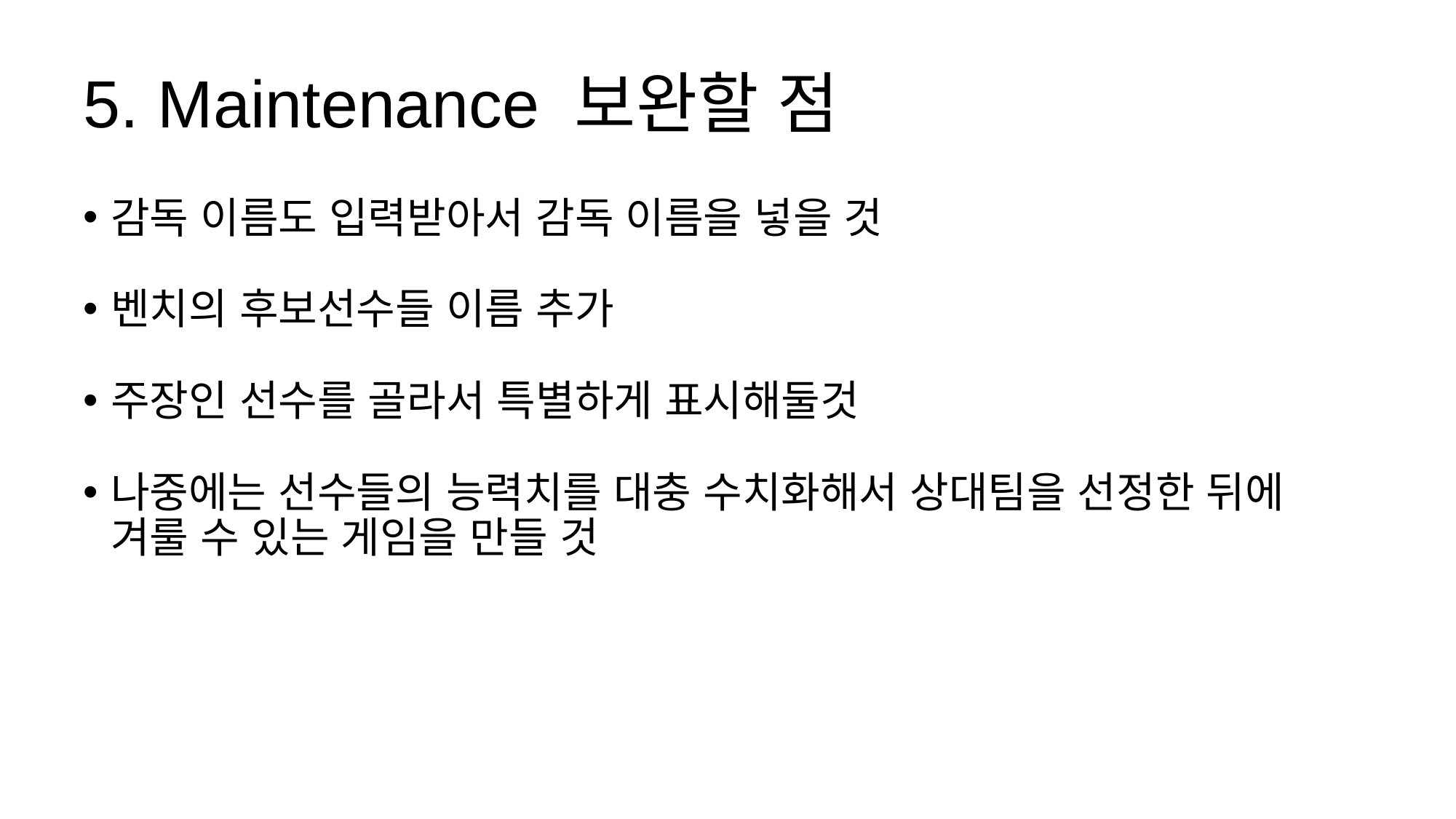

# 5. Maintenance 보완할 점
감독 이름도 입력받아서 감독 이름을 넣을 것

벤치의 후보선수들 이름 추가

주장인 선수를 골라서 특별하게 표시해둘것

나중에는 선수들의 능력치를 대충 수치화해서 상대팀을 선정한 뒤에 겨룰 수 있는 게임을 만들 것